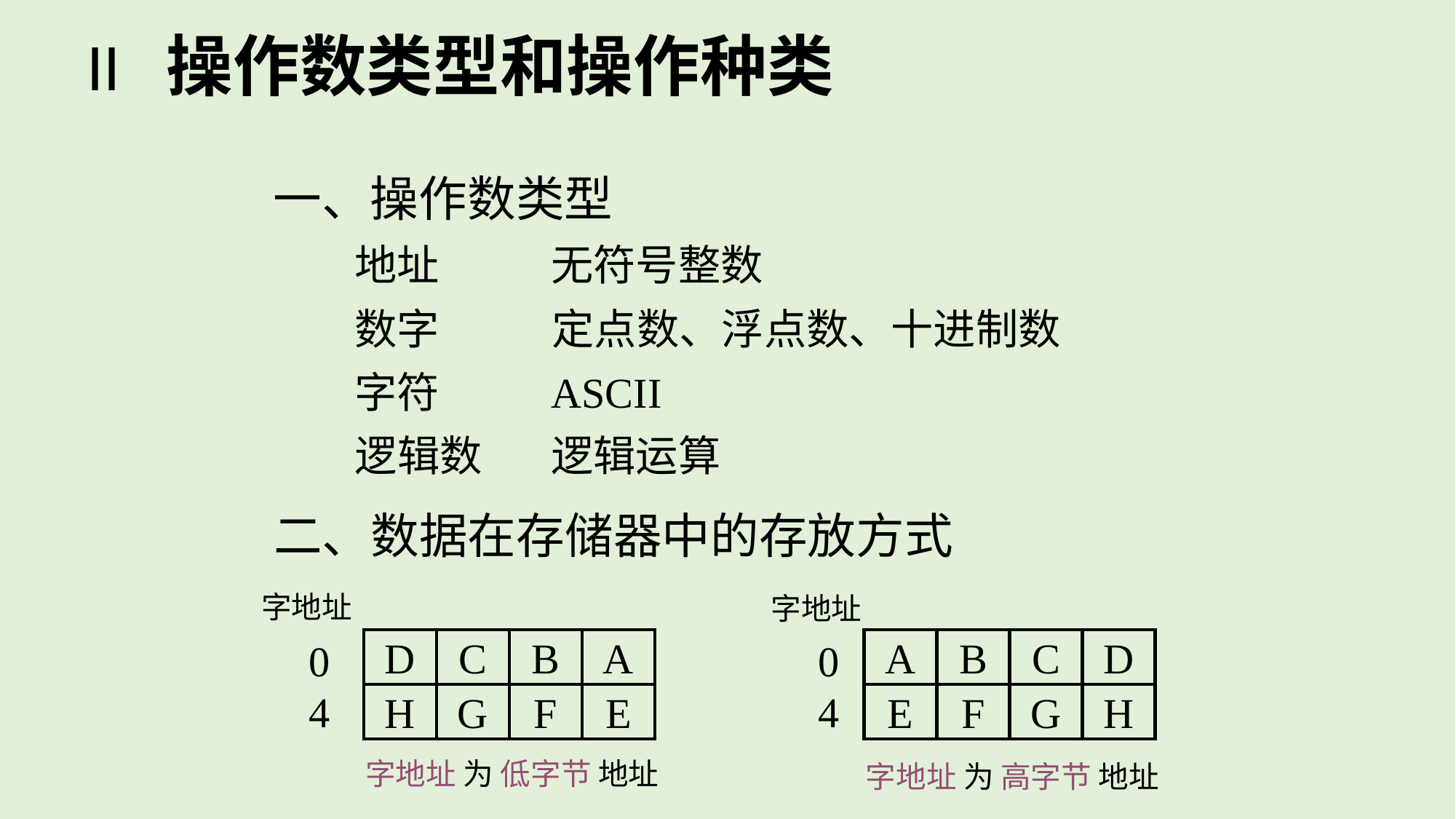

# II  操作数类型和操作种类
一、操作数类型
地址
数字
字符
逻辑数
无符号整数
定点数、浮点数、十进制数
ASCII
逻辑运算
二、数据在存储器中的存放方式
字地址
0
4
D
C
B
A
H
G
F
E
字地址
0
4
A
B
C
D
E
F
G
H
字地址 为 低字节 地址
字地址 为 高字节 地址